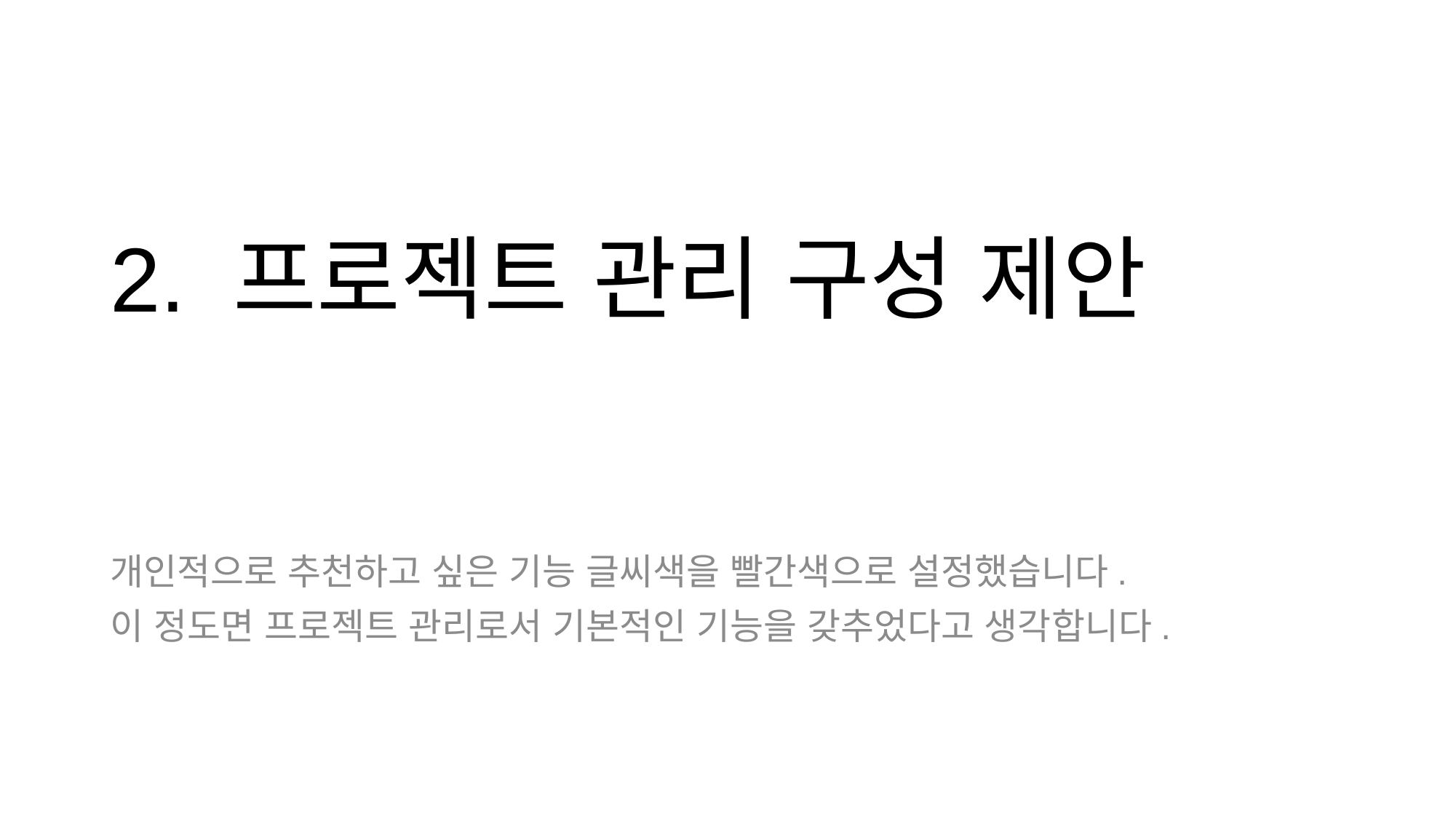

# 2. 프로젝트 관리 구성 제안
개인적으로 추천하고 싶은 기능 글씨색을 빨간색으로 설정했습니다.
이 정도면 프로젝트 관리로서 기본적인 기능을 갖추었다고 생각합니다.